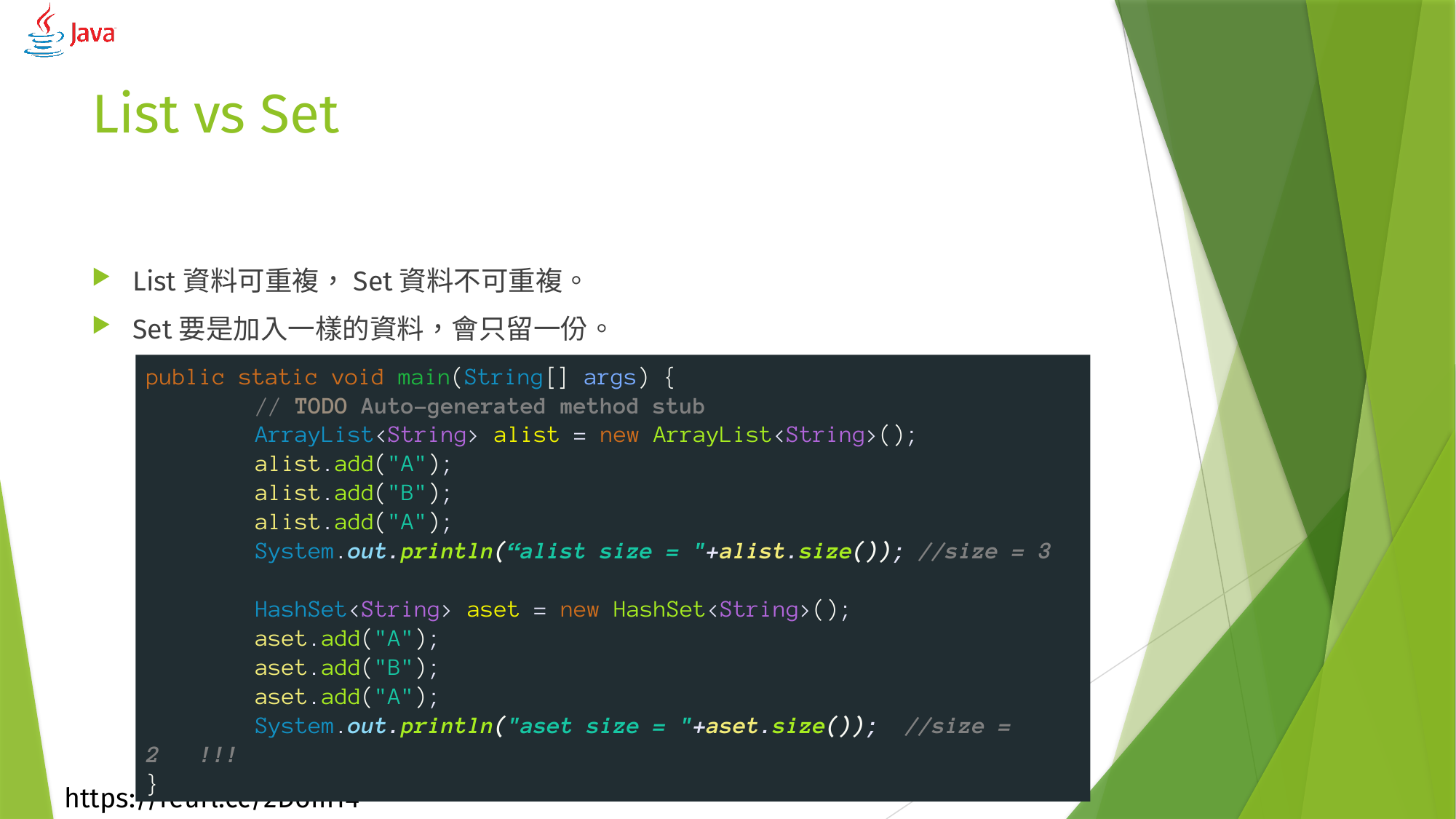

# List vs Set
List資料可重複，Set資料不可重複。
Set要是加入一樣的資料，會只留一份。
public static void main(String[] args) {
	// TODO Auto-generated method stub
	ArrayList<String> alist = new ArrayList<String>();
	alist.add("A");
	alist.add("B");
	alist.add("A");
	System.out.println(“alist size = "+alist.size()); //size = 3

	HashSet<String> aset = new HashSet<String>();
	aset.add("A");
	aset.add("B");
	aset.add("A");
	System.out.println("aset size = "+aset.size());  //size = 2   !!!
}